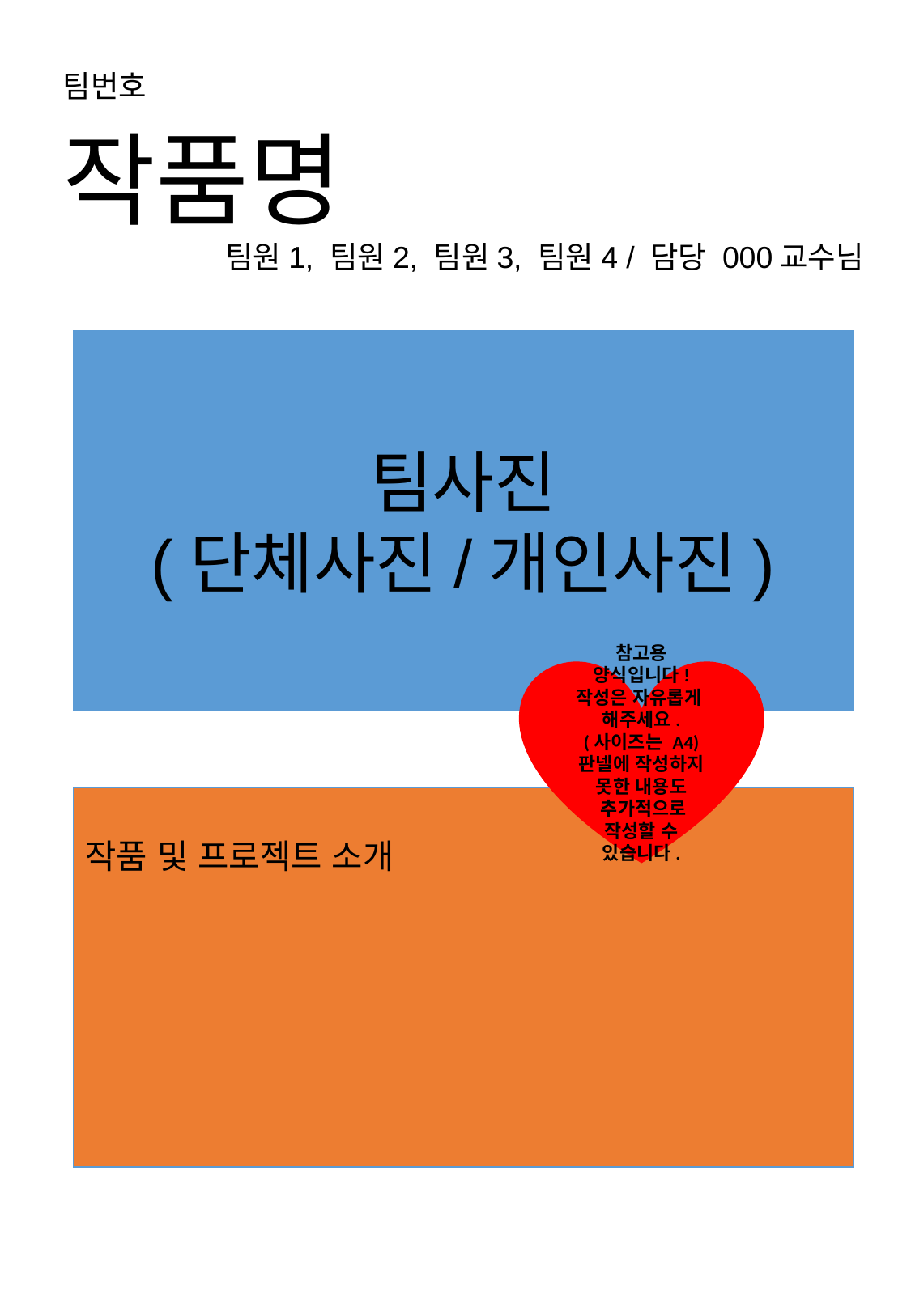

팀번호
작품명
팀원1, 팀원2, 팀원3, 팀원4 / 담당 000교수님
팀사진
(단체사진/개인사진)
참고용
양식입니다!
작성은 자유롭게
해주세요.
(사이즈는 A4)
판넬에 작성하지 못한 내용도
 추가적으로
작성할 수 있습니다.
작품 및 프로젝트 소개